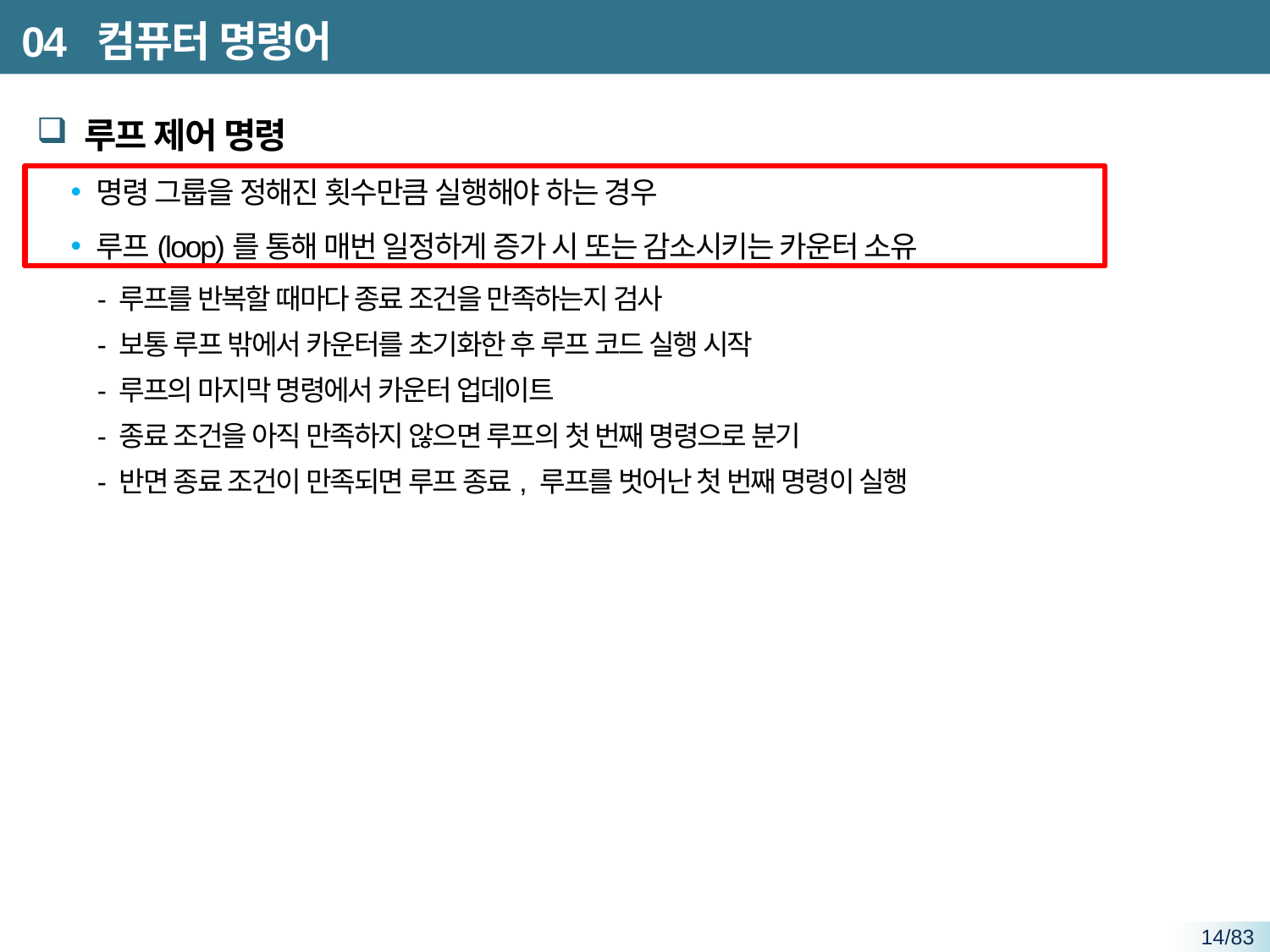

# 04  컴퓨터 명령어
루프 제어 명령
명령 그룹을 정해진 횟수만큼 실행해야 하는 경우
루프(loop)를 통해 매번 일정하게 증가 시 또는 감소시키는 카운터 소유
- 루프를 반복할 때마다 종료 조건을 만족하는지 검사
- 보통 루프 밖에서 카운터를 초기화한 후 루프 코드 실행 시작
- 루프의 마지막 명령에서 카운터 업데이트
- 종료 조건을 아직 만족하지 않으면 루프의 첫 번째 명령으로 분기
- 반면 종료 조건이 만족되면 루프 종료, 루프를 벗어난 첫 번째 명령이 실행